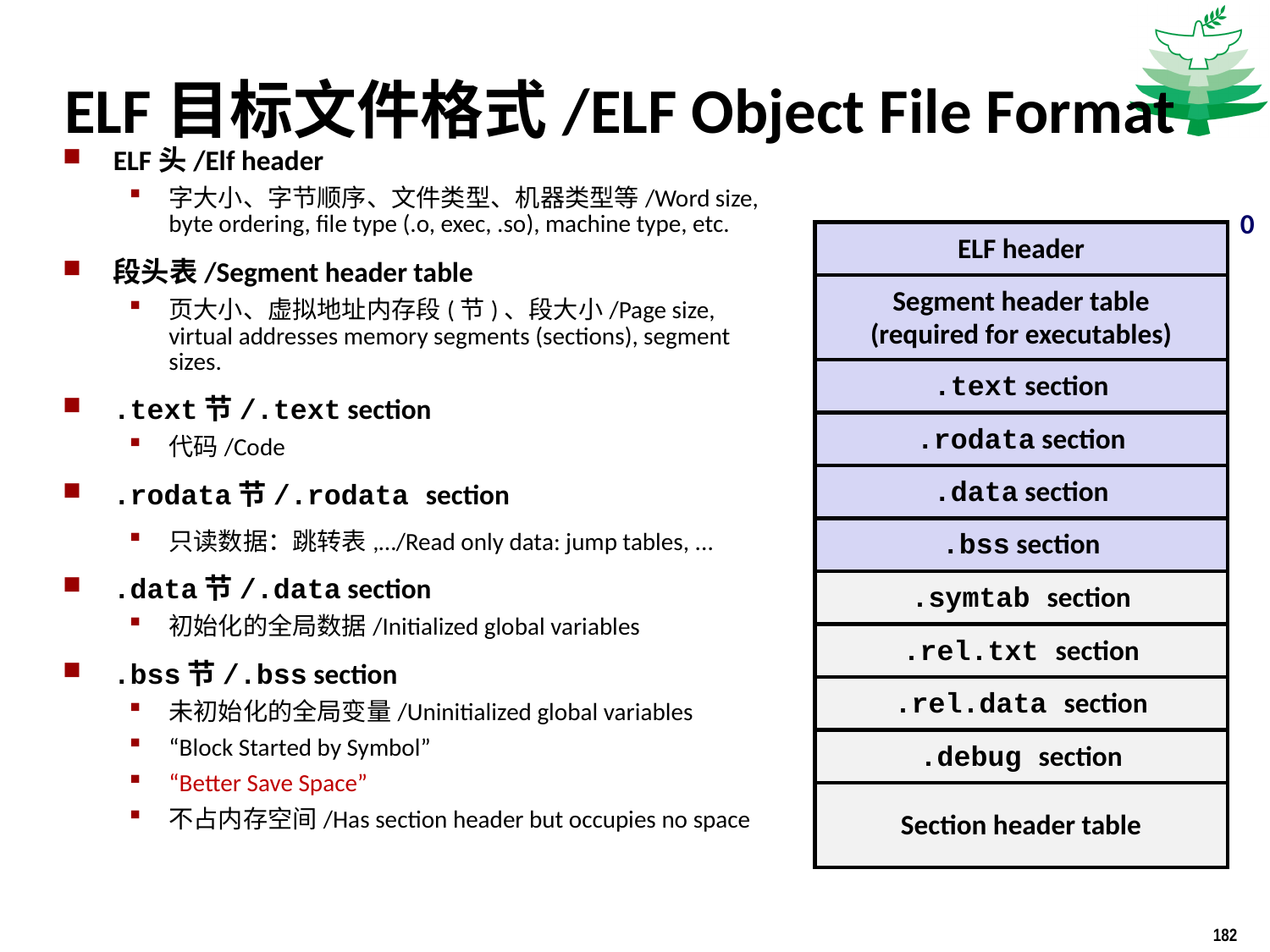

ELF目标文件格式/ELF Object File Format
ELF头/Elf header
字大小、字节顺序、文件类型、机器类型等/Word size, byte ordering, file type (.o, exec, .so), machine type, etc.
段头表/Segment header table
页大小、虚拟地址内存段(节)、段大小/Page size, virtual addresses memory segments (sections), segment sizes.
.text节/.text section
代码/Code
.rodata节/.rodata section
只读数据：跳转表,…/Read only data: jump tables, ...
.data节/.data section
初始化的全局数据/Initialized global variables
.bss节/.bss section
未初始化的全局变量/Uninitialized global variables
“Block Started by Symbol”
“Better Save Space”
不占内存空间/Has section header but occupies no space

0
ELF header
Segment header table
(required for executables)
.text section
.rodata section
.data section
.bss section
.symtab section
.rel.txt section
.rel.data section
.debug section
Section header table